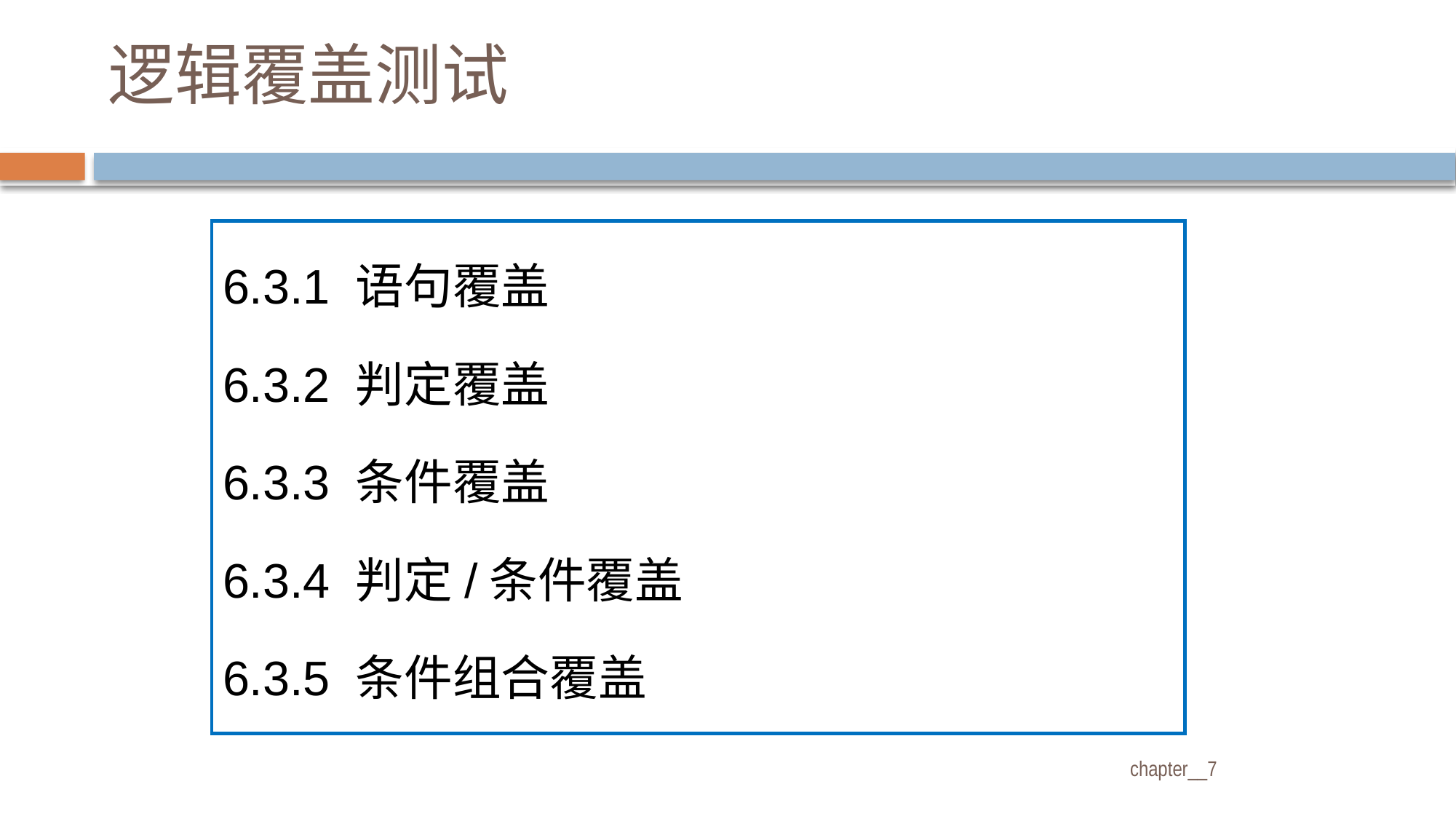

# 逻辑覆盖测试
6.3.1 语句覆盖
6.3.2 判定覆盖
6.3.3 条件覆盖
6.3.4 判定/条件覆盖
6.3.5 条件组合覆盖

 chapter__7